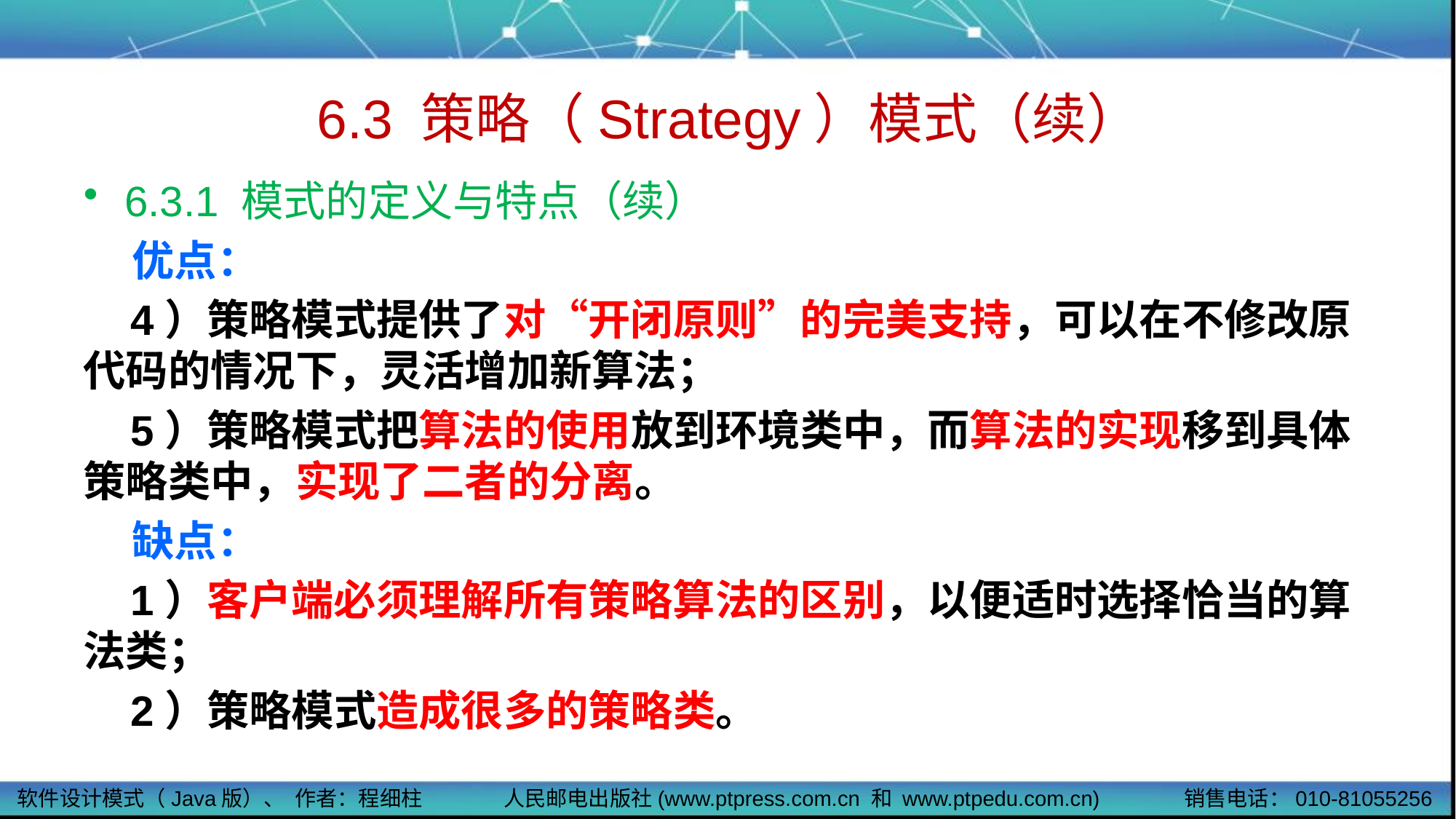

# 6.3 策略（Strategy）模式（续）
6.3.1 模式的定义与特点（续）
    优点：
    4）策略模式提供了对“开闭原则”的完美支持，可以在不修改原代码的情况下，灵活增加新算法；
    5）策略模式把算法的使用放到环境类中，而算法的实现移到具体策略类中，实现了二者的分离。
    缺点：
    1）客户端必须理解所有策略算法的区别，以便适时选择恰当的算法类；
    2）策略模式造成很多的策略类。
软件设计模式（Java版）、  作者：程细柱
人民邮电出版社(www.ptpress.com.cn 和 www.ptpedu.com.cn)
销售电话：010-81055256